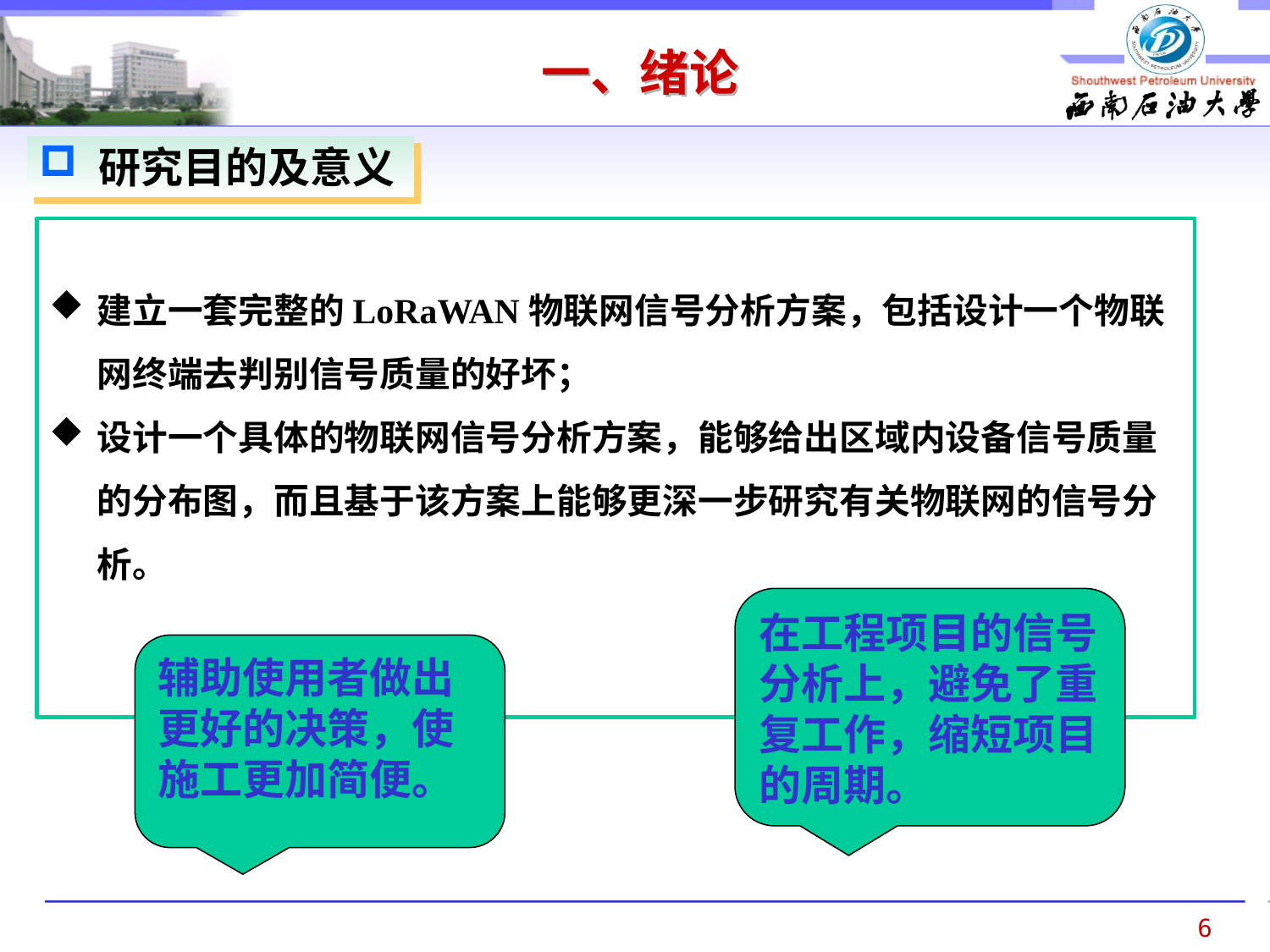

一、绪论
 研究目的及意义

建立一套完整的LoRaWAN物联网信号分析方案，包括设计一个物联网终端去判别信号质量的好坏；
设计一个具体的物联网信号分析方案，能够给出区域内设备信号质量的分布图，而且基于该方案上能够更深一步研究有关物联网的信号分析。

在工程项目的信号分析上，避免了重复工作，缩短项目的周期。
辅助使用者做出更好的决策，使施工更加简便。
6